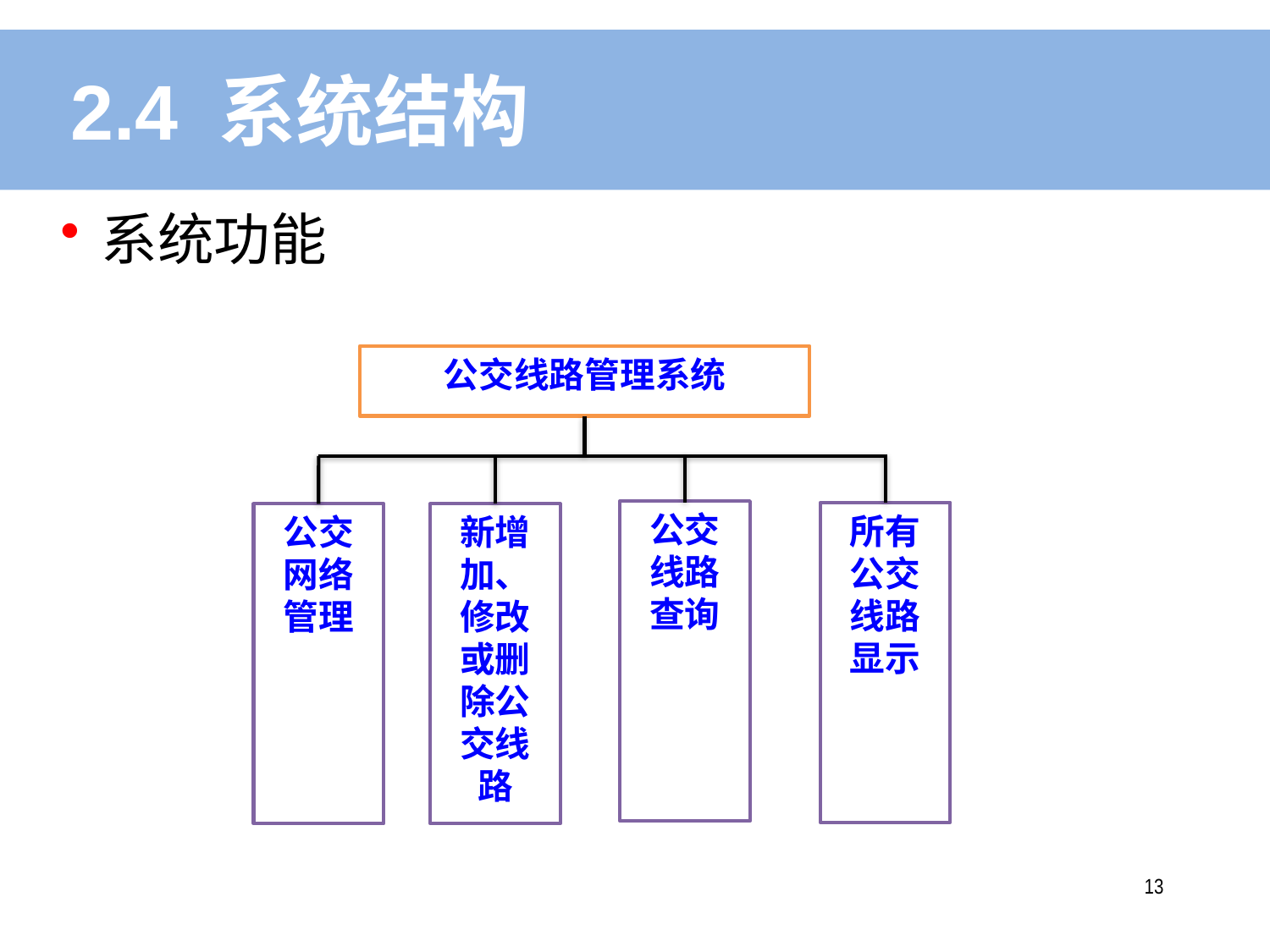

# 2.4 系统结构
系统功能
公交线路管理系统
公交线路查询
所有公交线路显示
公交网络管理
新增加、修改或删除公交线路
13